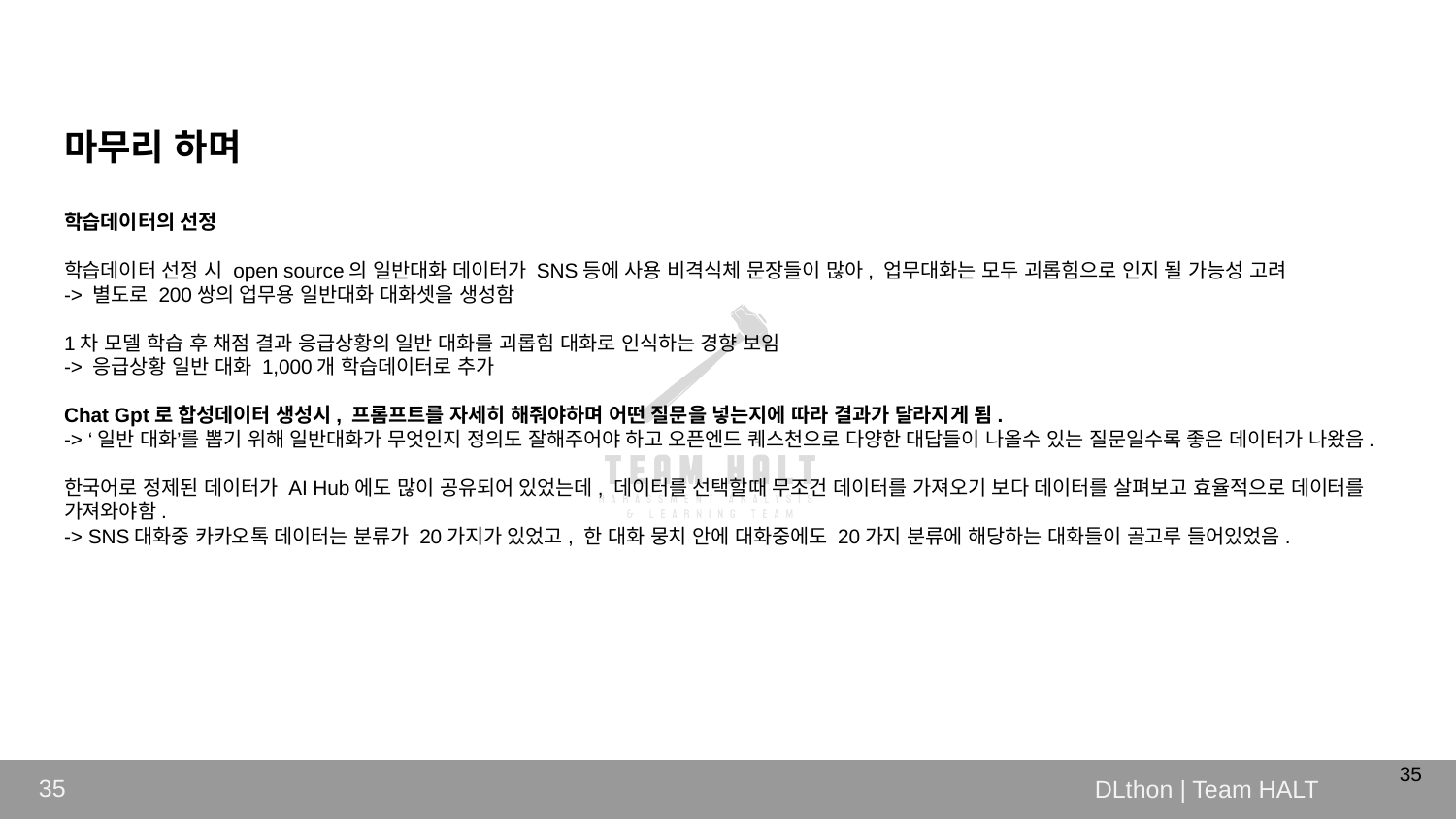

# 마무리 하며
학습데이터의 선정

학습데이터 선정 시 open source의 일반대화 데이터가 SNS등에 사용 비격식체 문장들이 많아, 업무대화는 모두 괴롭힘으로 인지 될 가능성 고려
-> 별도로 200쌍의 업무용 일반대화 대화셋을 생성함

1차 모델 학습 후 채점 결과 응급상황의 일반 대화를 괴롭힘 대화로 인식하는 경향 보임
-> 응급상황 일반 대화 1,000개 학습데이터로 추가

Chat Gpt로 합성데이터 생성시, 프롬프트를 자세히 해줘야하며 어떤 질문을 넣는지에 따라 결과가 달라지게 됨.
-> ‘일반 대화’를 뽑기 위해 일반대화가 무엇인지 정의도 잘해주어야 하고 오픈엔드 퀘스천으로 다양한 대답들이 나올수 있는 질문일수록 좋은 데이터가 나왔음.

한국어로 정제된 데이터가 AI Hub에도 많이 공유되어 있었는데, 데이터를 선택할때 무조건 데이터를 가져오기 보다 데이터를 살펴보고 효율적으로 데이터를 가져와야함.
-> SNS대화중 카카오톡 데이터는 분류가 20가지가 있었고, 한 대화 뭉치 안에 대화중에도 20가지 분류에 해당하는 대화들이 골고루 들어있었음.
35
35